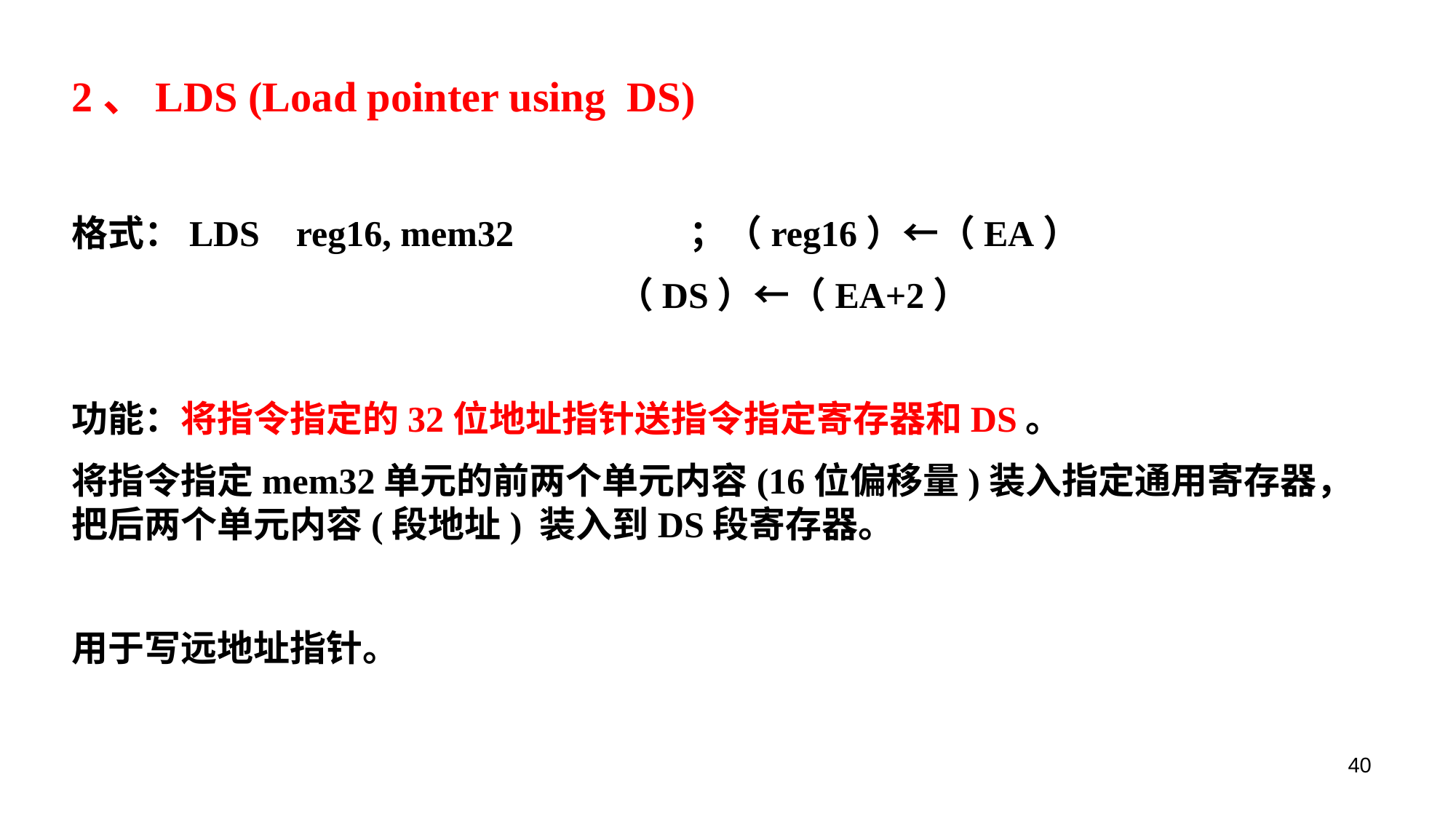

2、LDS (Load pointer using  DS)

格式：LDS    reg16, mem32	       ；（reg16）←（EA）
         					（DS）←（EA+2）

功能：将指令指定的32位地址指针送指令指定寄存器和DS。
将指令指定mem32单元的前两个单元内容(16位偏移量)装入指定通用寄存器，把后两个单元内容(段地址) 装入到DS段寄存器。

用于写远地址指针。
40